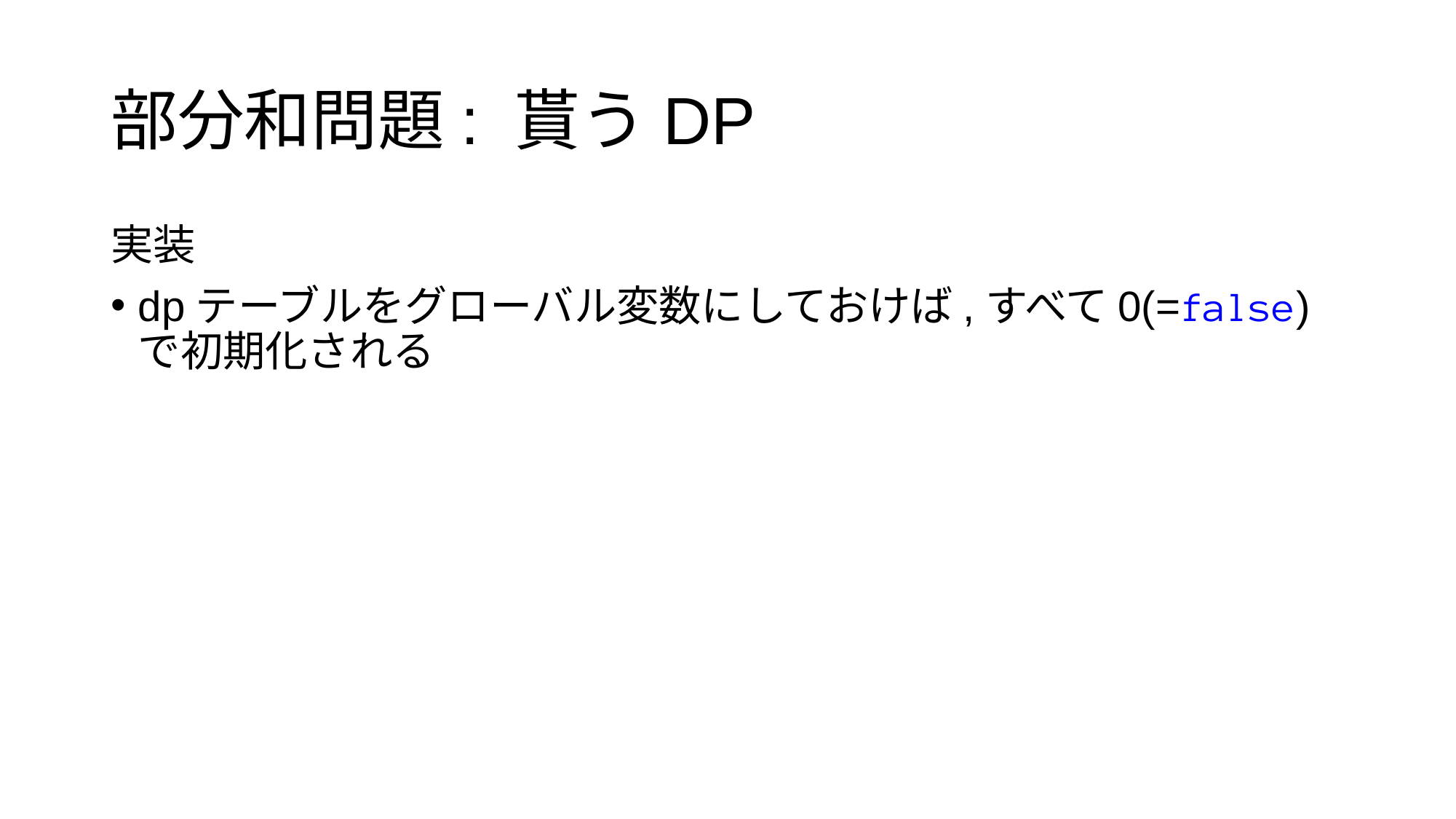

# 部分和問題: 貰うDP
実装
dpテーブルをグローバル変数にしておけば,すべて0(=false)で初期化される